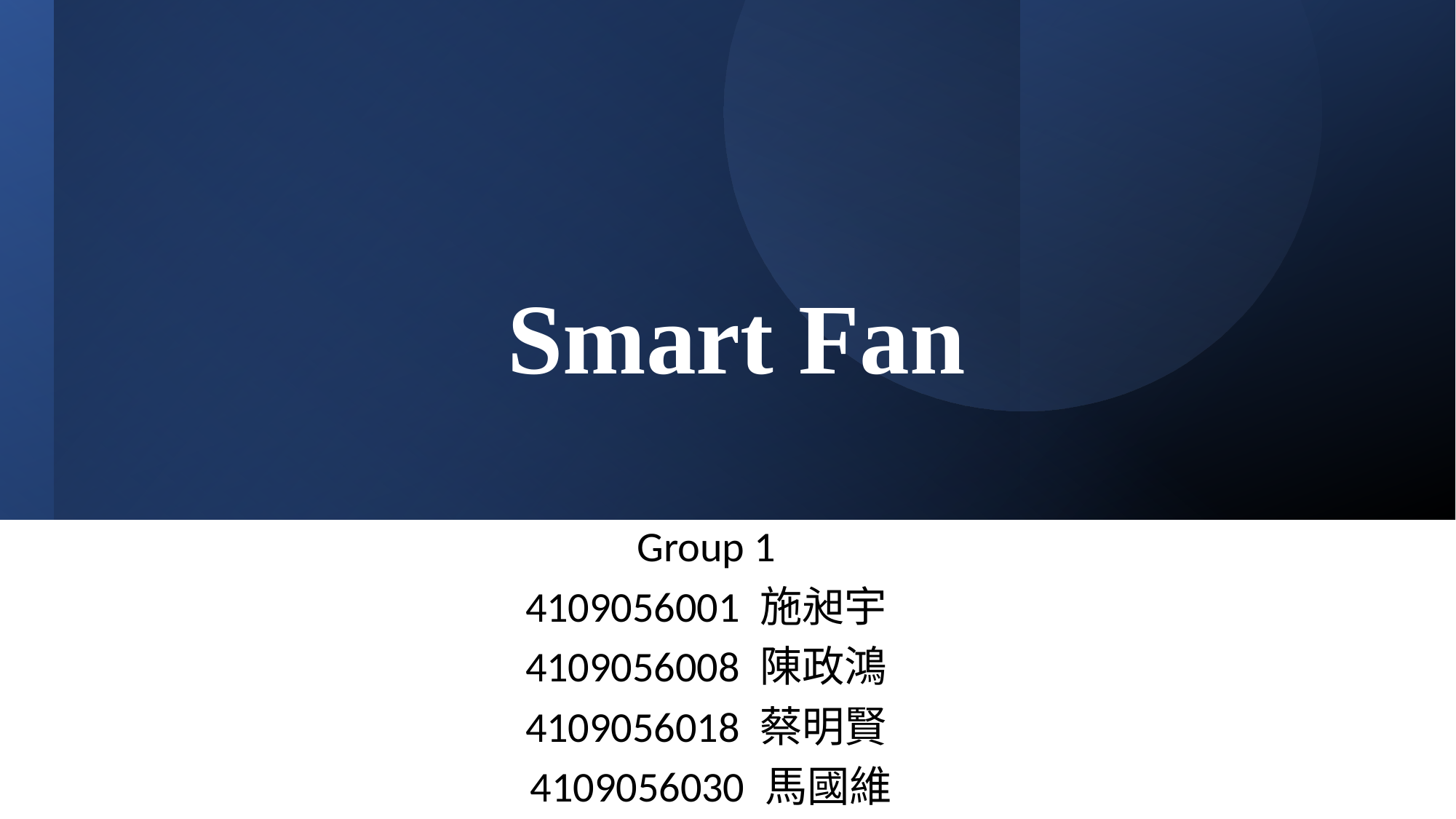

# Smart Fan
Group 1
4109056001 施昶宇
4109056008 陳政鴻
4109056018 蔡明賢
4109056030 馬國維